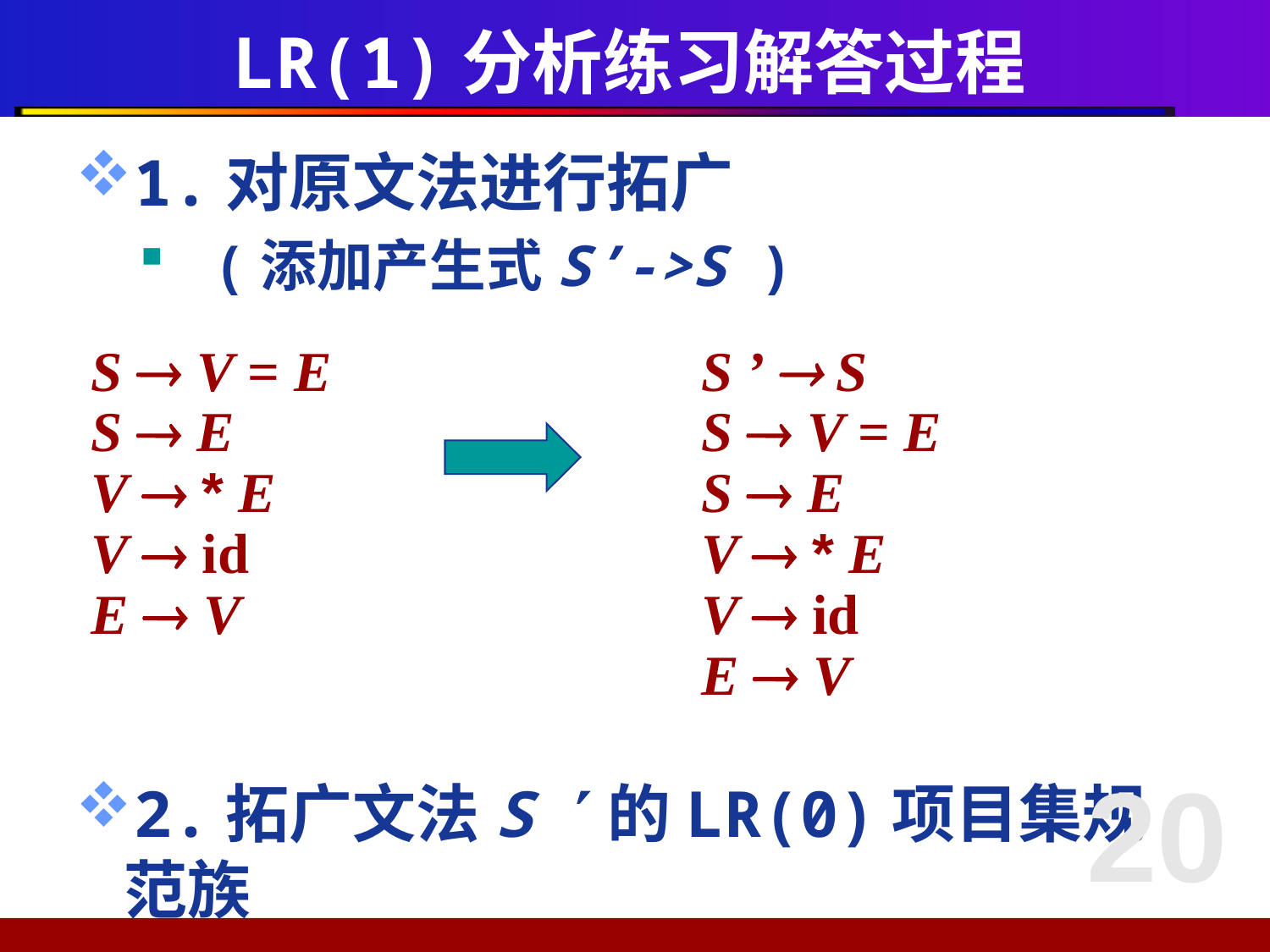

# LR(1)分析练习解答过程
1.对原文法进行拓广
 (添加产生式S’->S )

2.拓广文法S ′的LR(0)项目集规范族
S → V = E
S → E
V → * E
V → id
E → V
S ’ → S
S → V = E
S → E
V → * E
V → id
E → V

20